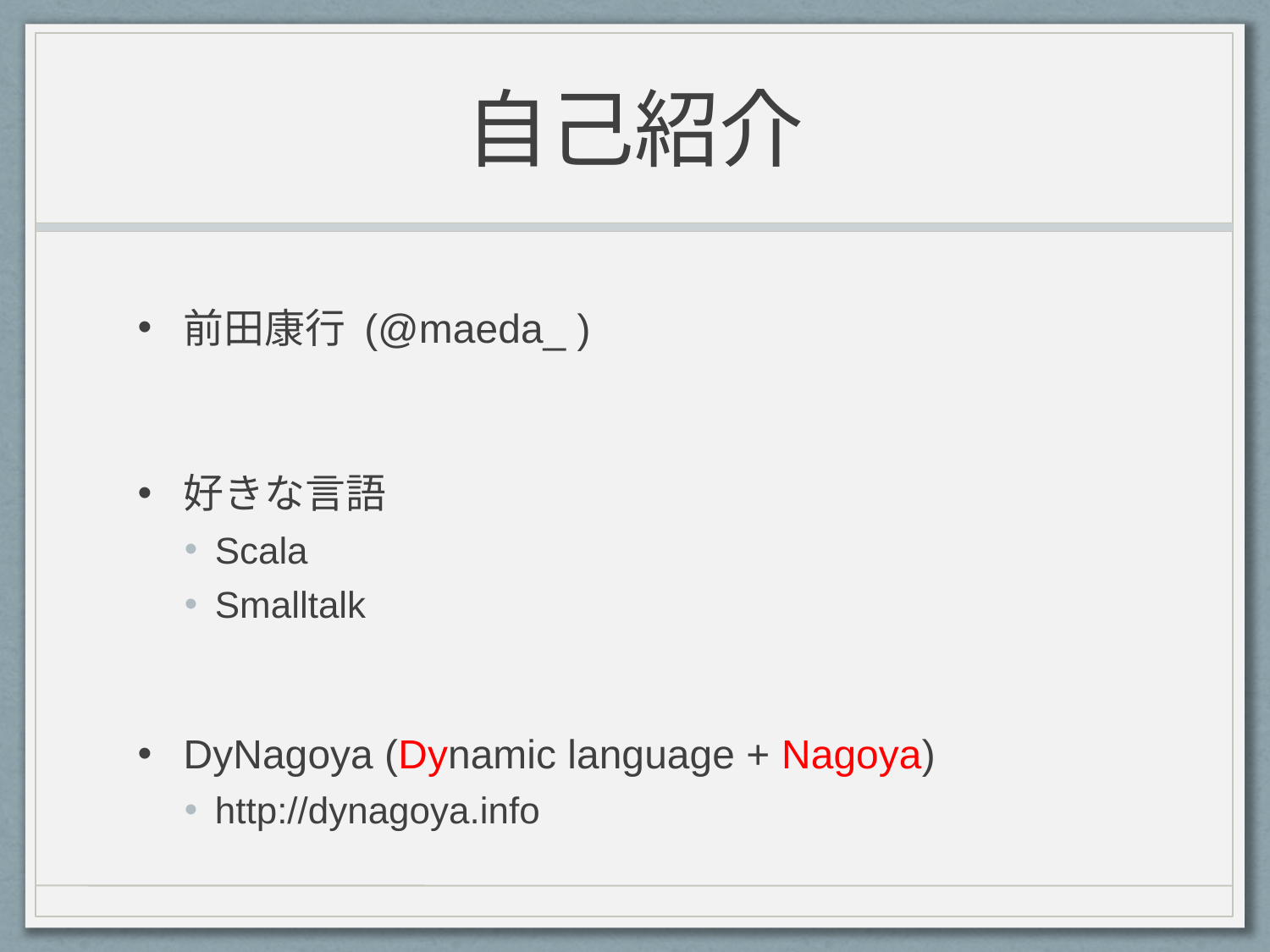

# 自己紹介
前田康行 (@maeda_ )

好きな言語
Scala
Smalltalk

DyNagoya (Dynamic language + Nagoya)
http://dynagoya.info